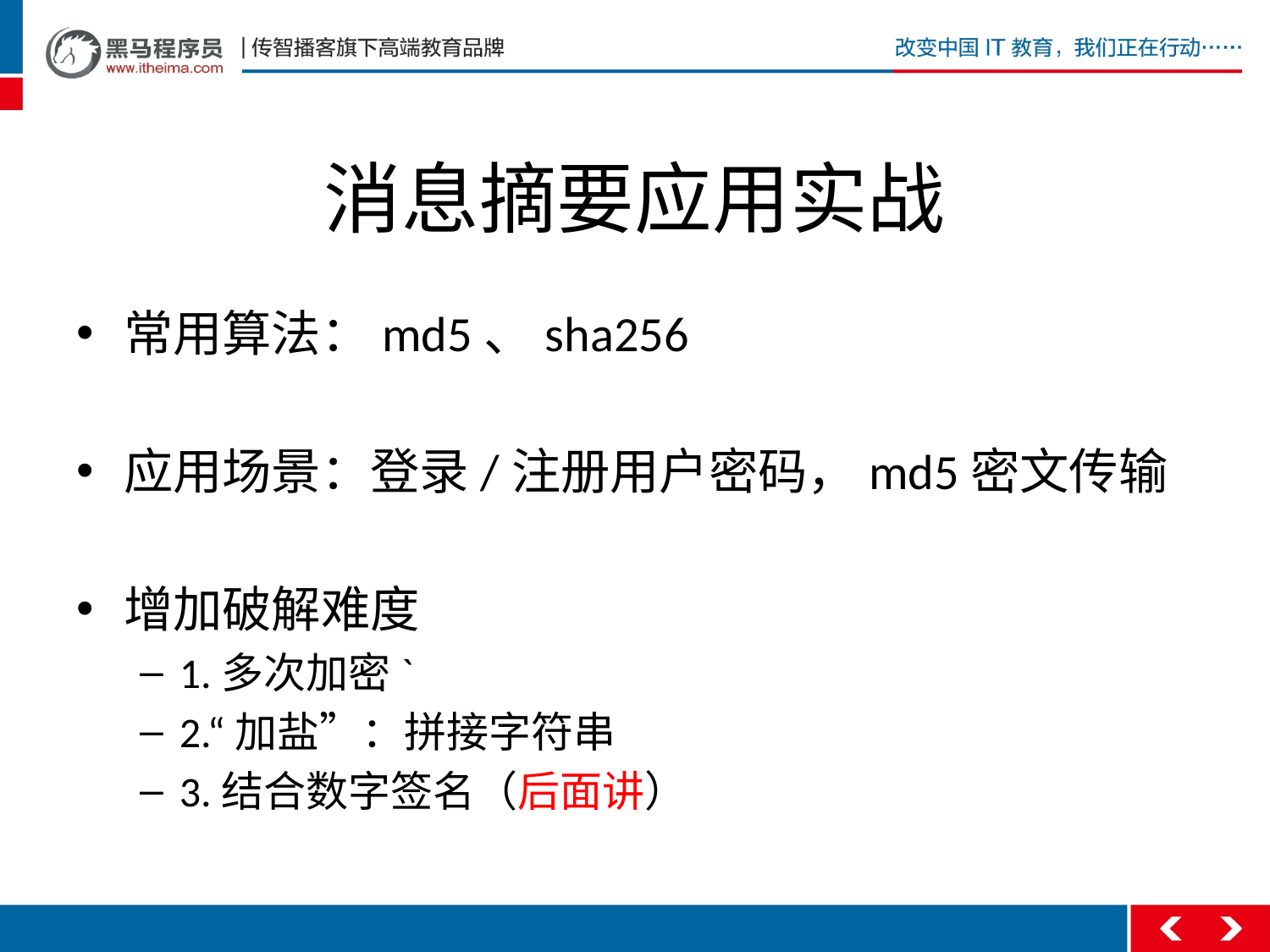

# 消息摘要应用实战
常用算法：md5、sha256

应用场景：登录/注册用户密码，md5密文传输

增加破解难度
1.多次加密`
2.“加盐”：拼接字符串
3.结合数字签名（后面讲）